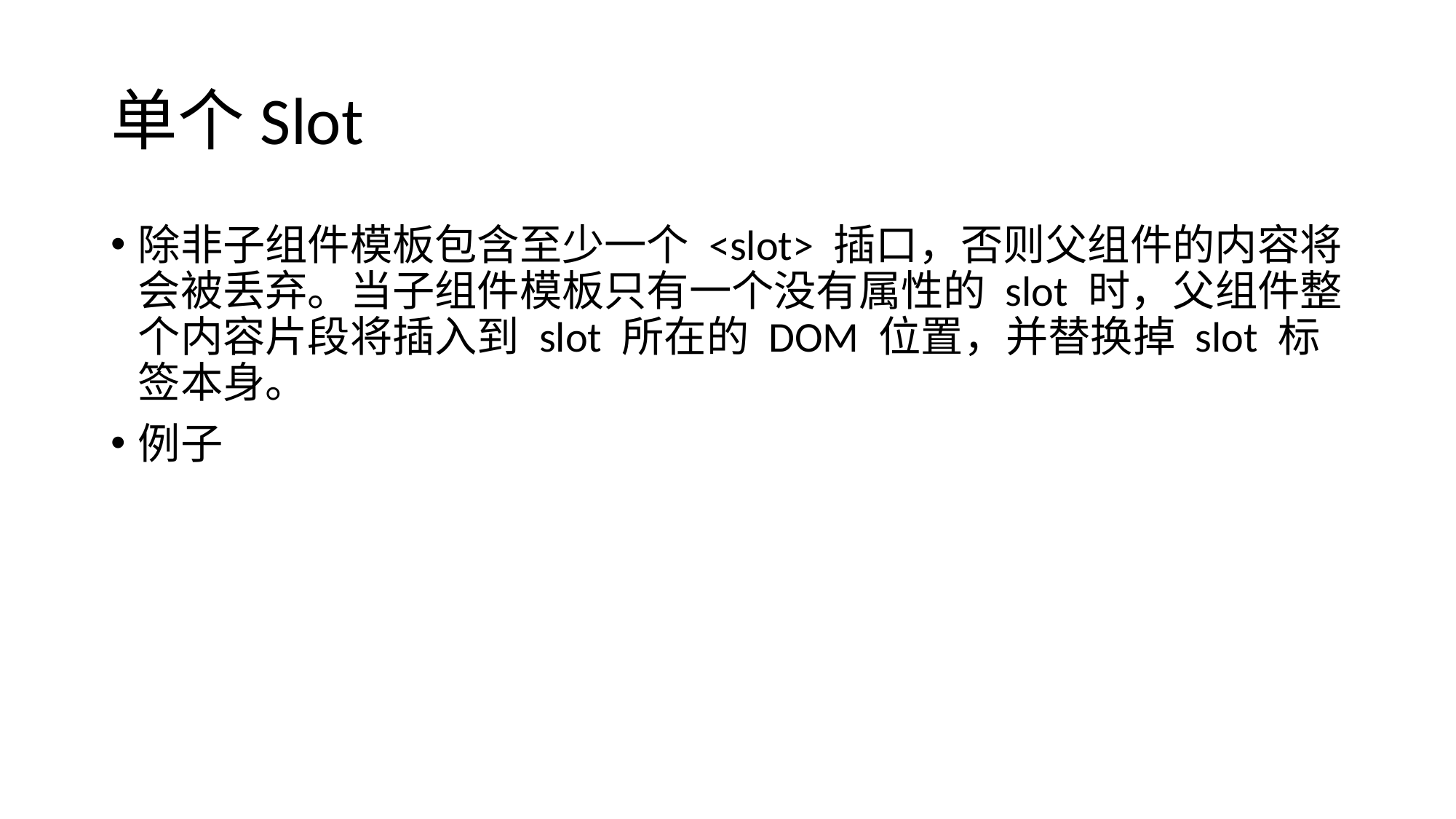

# 单个Slot
除非子组件模板包含至少一个 <slot> 插口，否则父组件的内容将会被丢弃。当子组件模板只有一个没有属性的 slot 时，父组件整个内容片段将插入到 slot 所在的 DOM 位置，并替换掉 slot 标签本身。
例子